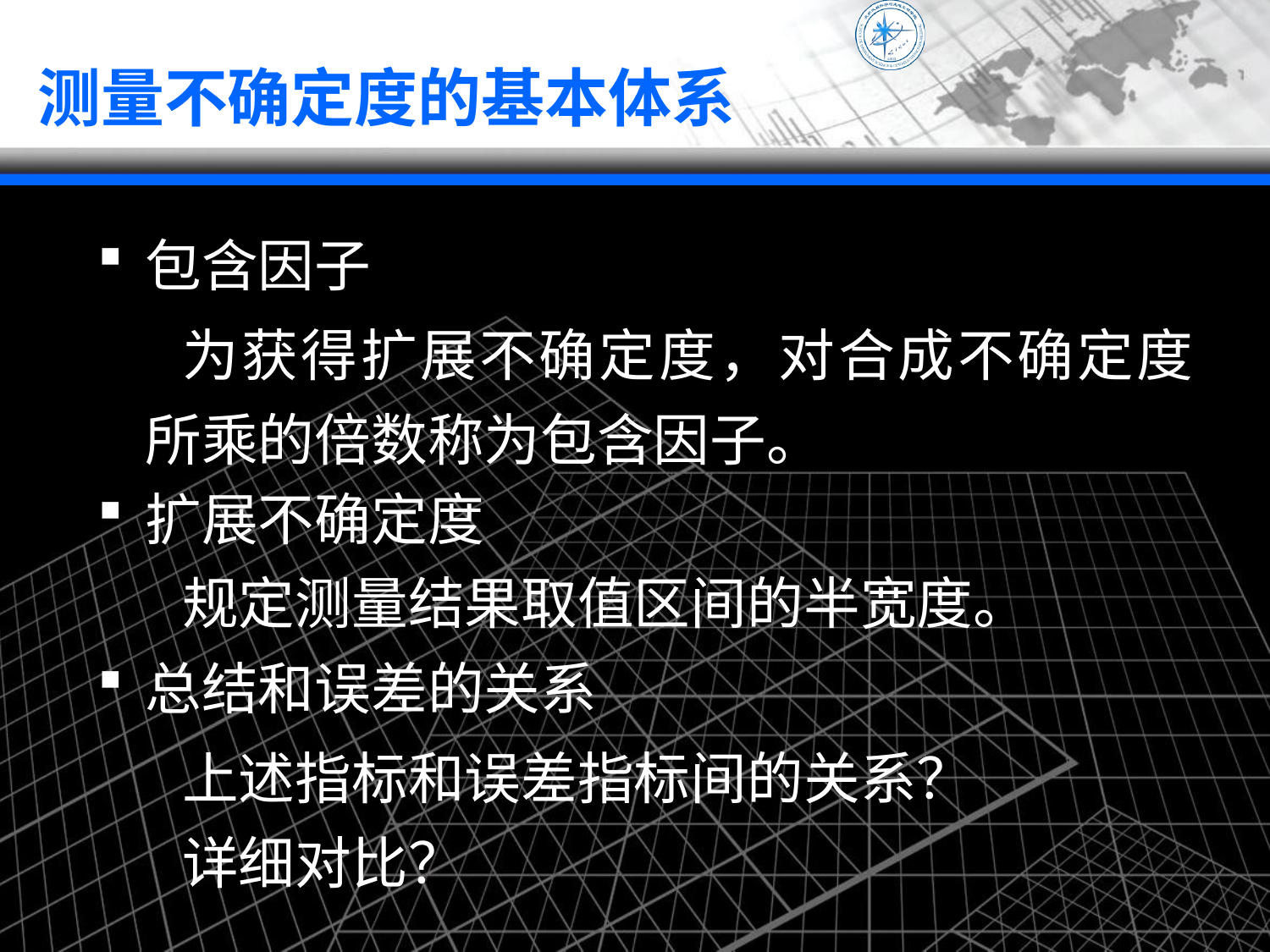

# 测量不确定度的基本体系
包含因子
为获得扩展不确定度，对合成不确定度 所乘的倍数称为包含因子。
扩展不确定度
规定测量结果取值区间的半宽度。
总结和误差的关系
上述指标和误差指标间的关系？ 详细对比？